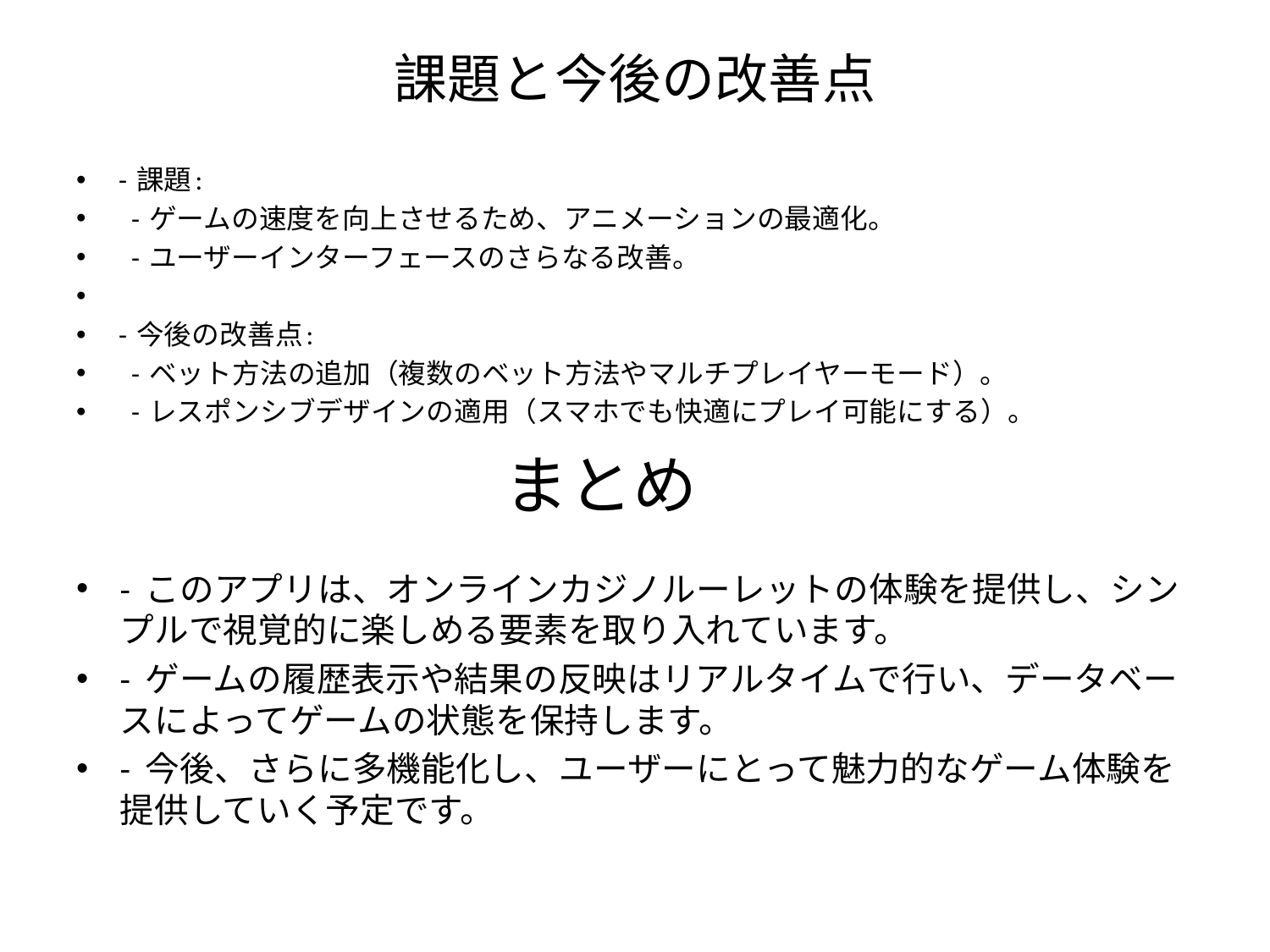

# 課題と今後の改善点

- 課題:
  - ゲームの速度を向上させるため、アニメーションの最適化。
  - ユーザーインターフェースのさらなる改善。

- 今後の改善点:
  - ベット方法の追加（複数のベット方法やマルチプレイヤーモード）。
  - レスポンシブデザインの適用（スマホでも快適にプレイ可能にする）。

まとめ

- このアプリは、オンラインカジノルーレットの体験を提供し、シンプルで視覚的に楽しめる要素を取り入れています。
- ゲームの履歴表示や結果の反映はリアルタイムで行い、データベースによってゲームの状態を保持します。
- 今後、さらに多機能化し、ユーザーにとって魅力的なゲーム体験を提供していく予定です。